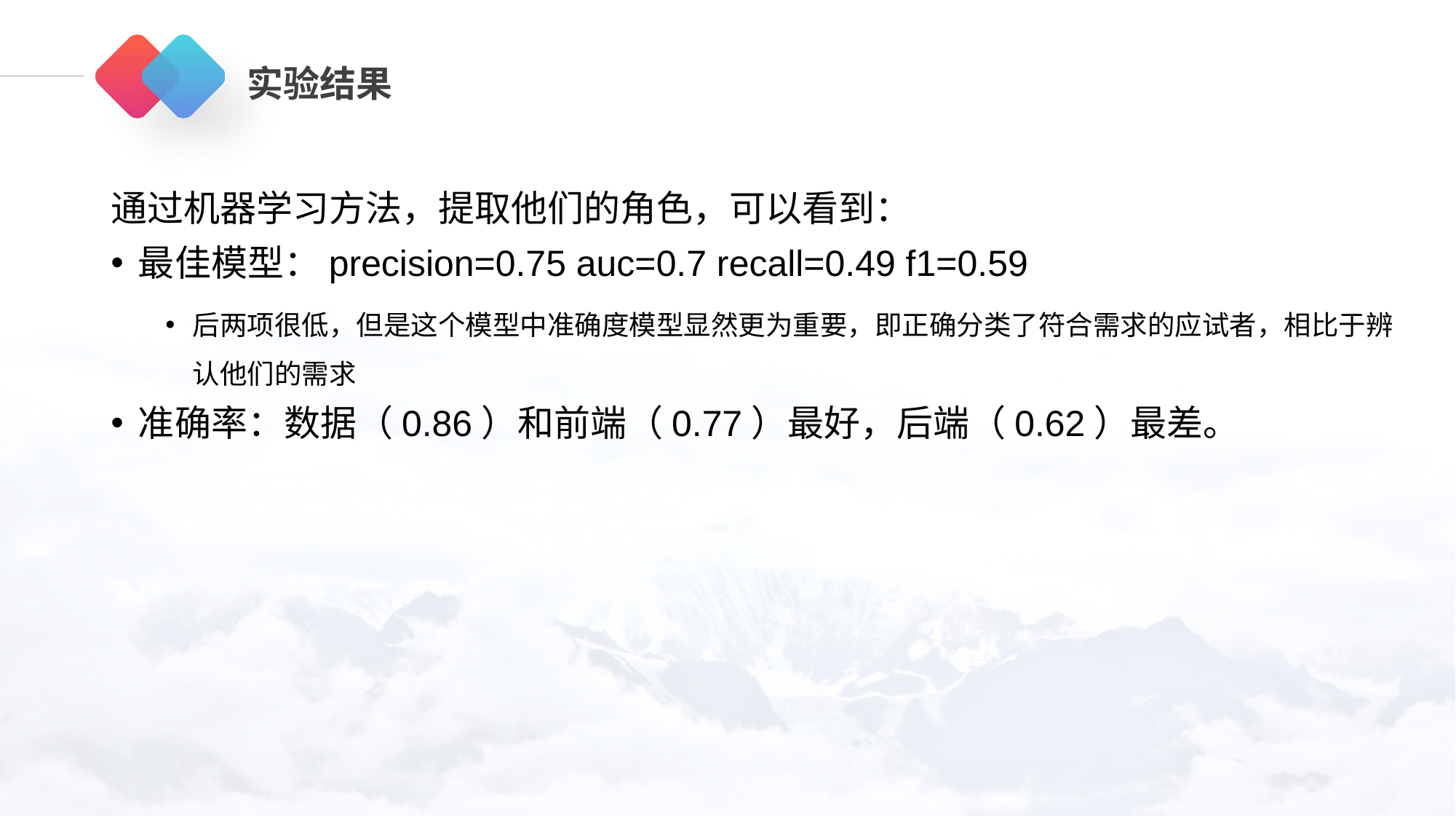

# 实验结果
通过机器学习方法，提取他们的角色，可以看到：
最佳模型：precision=0.75 auc=0.7 recall=0.49 f1=0.59
后两项很低，但是这个模型中准确度模型显然更为重要，即正确分类了符合需求的应试者，相比于辨认他们的需求
准确率：数据（0.86）和前端（0.77）最好，后端（0.62）最差。